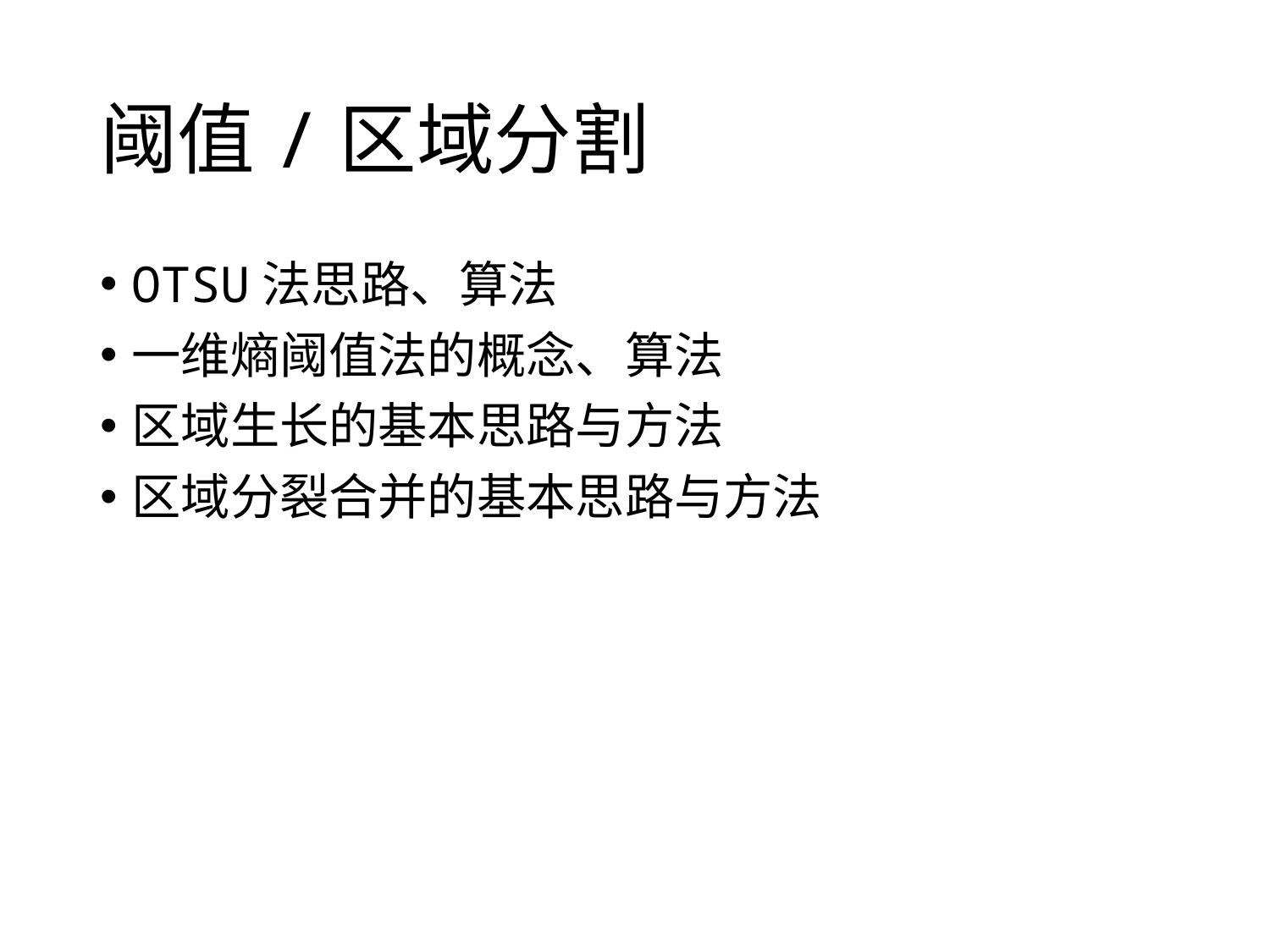

# 阈值/区域分割
OTSU法思路、算法
一维熵阈值法的概念、算法
区域生长的基本思路与方法
区域分裂合并的基本思路与方法